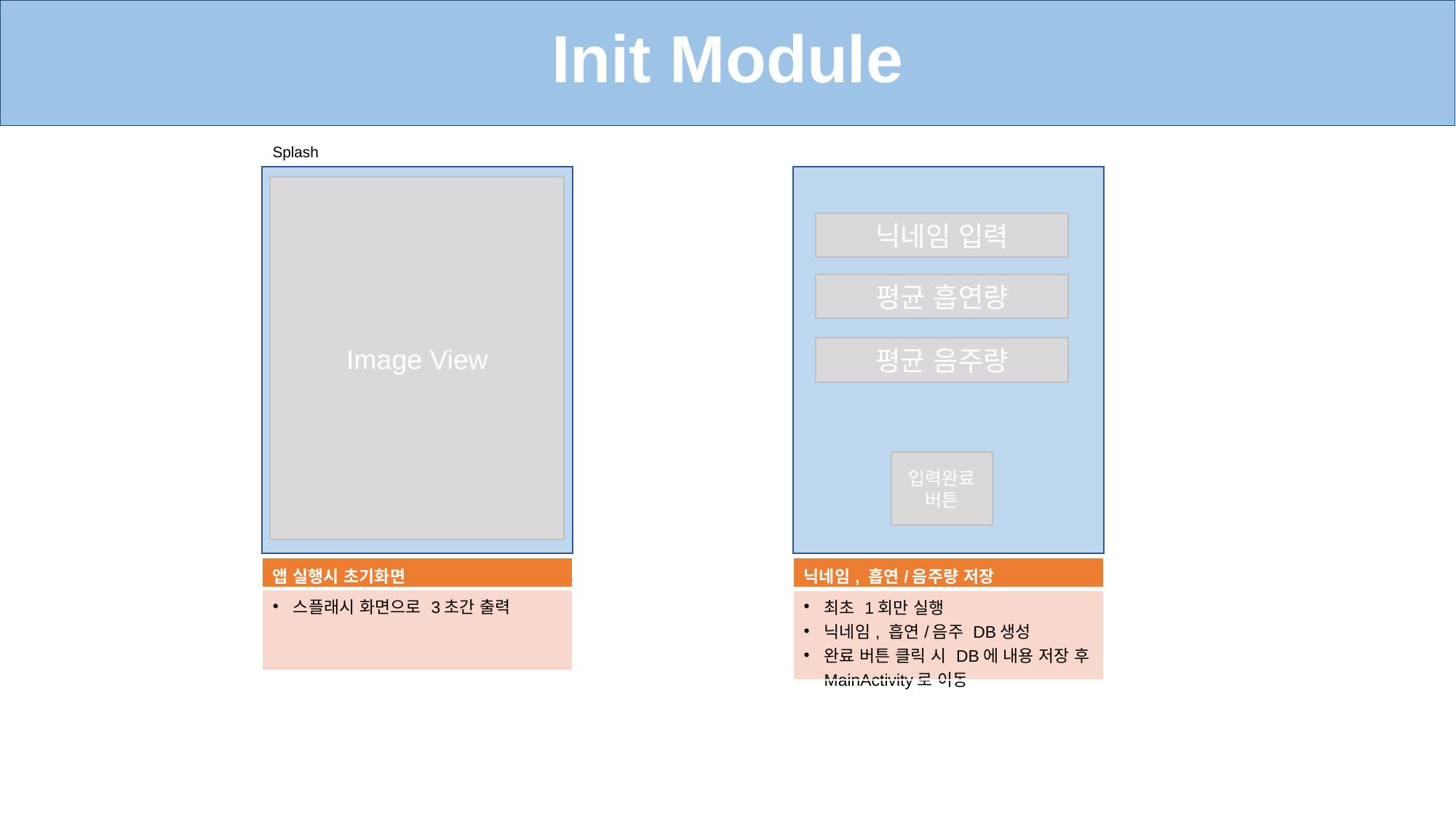

Init Module
Splash

Image View
닉네임 입력
평균 흡연량
평균 음주량
입력완료버튼
| 앱 실행시 초기화면 |
| --- |
| 스플래시 화면으로 3초간 출력 |
| 닉네임, 흡연/음주량 저장 |
| --- |
| 최초 1회만 실행 닉네임, 흡연/음주 DB생성 완료 버튼 클릭 시 DB에 내용 저장 후 MainActivity로 이동 |